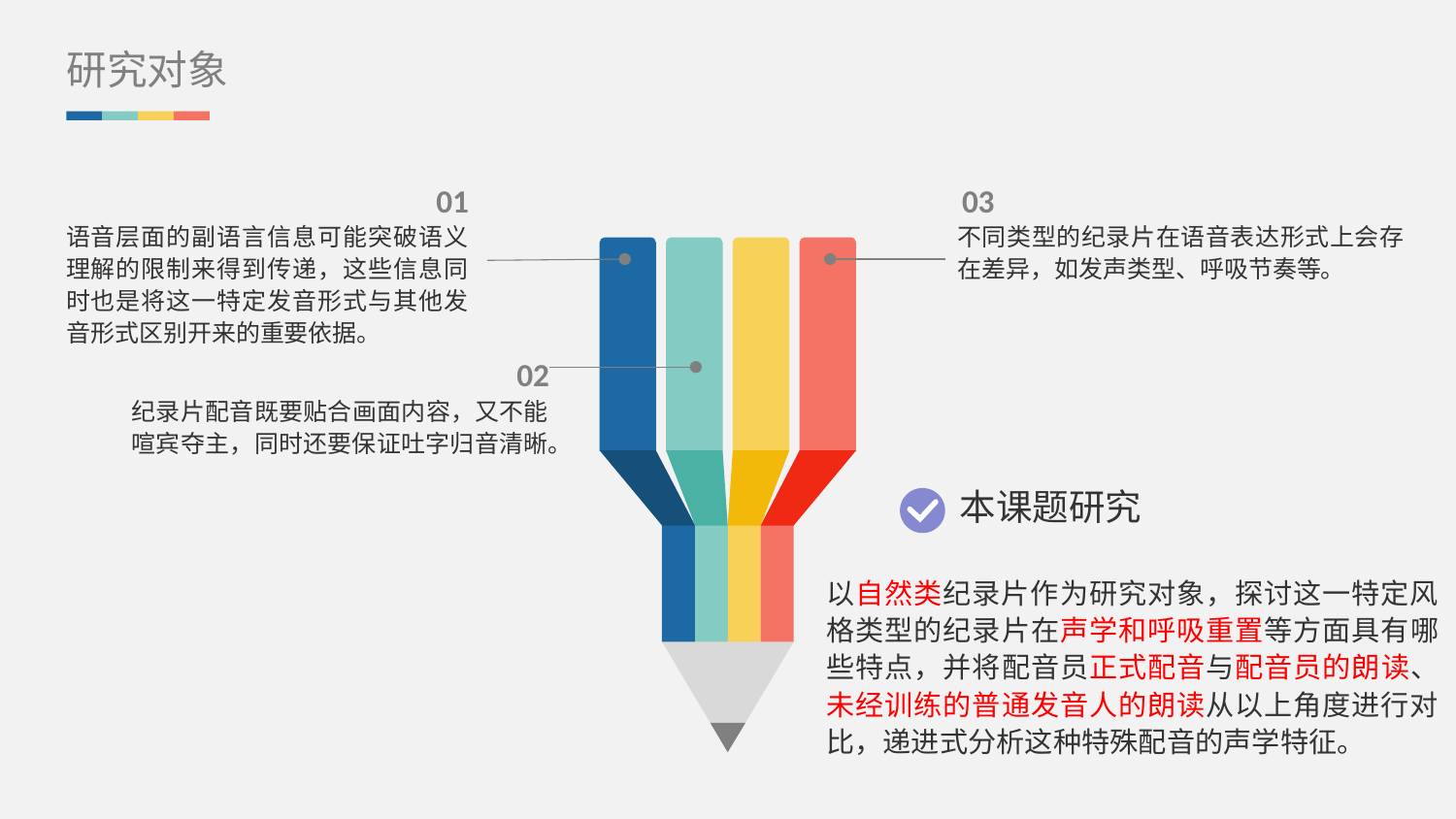

研究对象

 01
语音层面的副语言信息可能突破语义理解的限制来得到传递，这些信息同时也是将这一特定发音形式与其他发音形式区别开来的重要依据。
 03
不同类型的纪录片在语音表达形式上会存在差异，如发声类型、呼吸节奏等。

 02
纪录片配音既要贴合画面内容，又不能喧宾夺主，同时还要保证吐字归音清晰。

本课题研究

以自然类纪录片作为研究对象，探讨这一特定风格类型的纪录片在声学和呼吸重置等方面具有哪些特点，并将配音员正式配音与配音员的朗读、未经训练的普通发音人的朗读从以上角度进行对比，递进式分析这种特殊配音的声学特征。